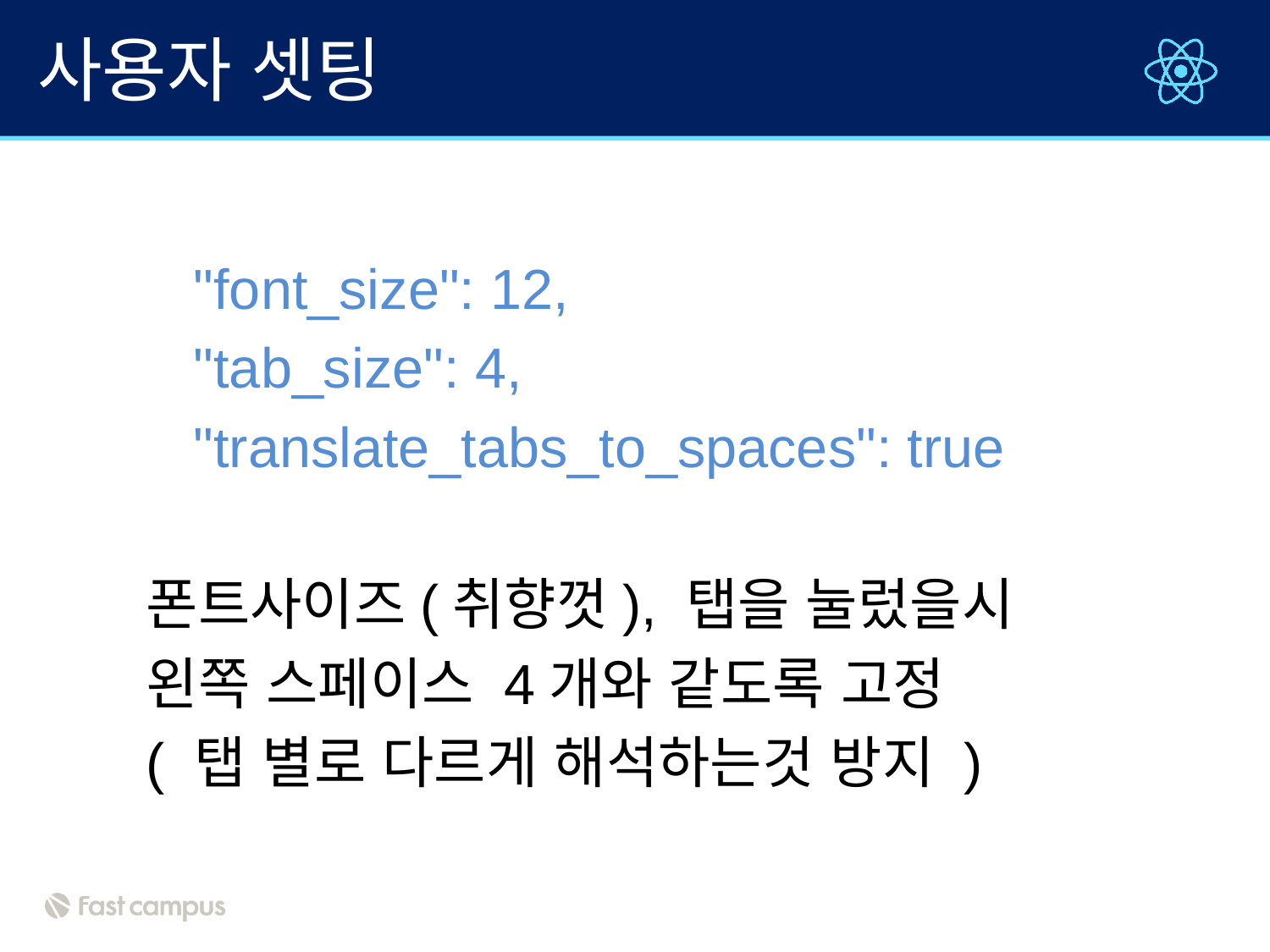

# 사용자 셋팅
	"font_size": 12,
	"tab_size": 4,
	"translate_tabs_to_spaces": true

폰트사이즈(취향껏), 탭을 눌렀을시
왼쪽 스페이스 4개와 같도록 고정
( 탭 별로 다르게 해석하는것 방지 )